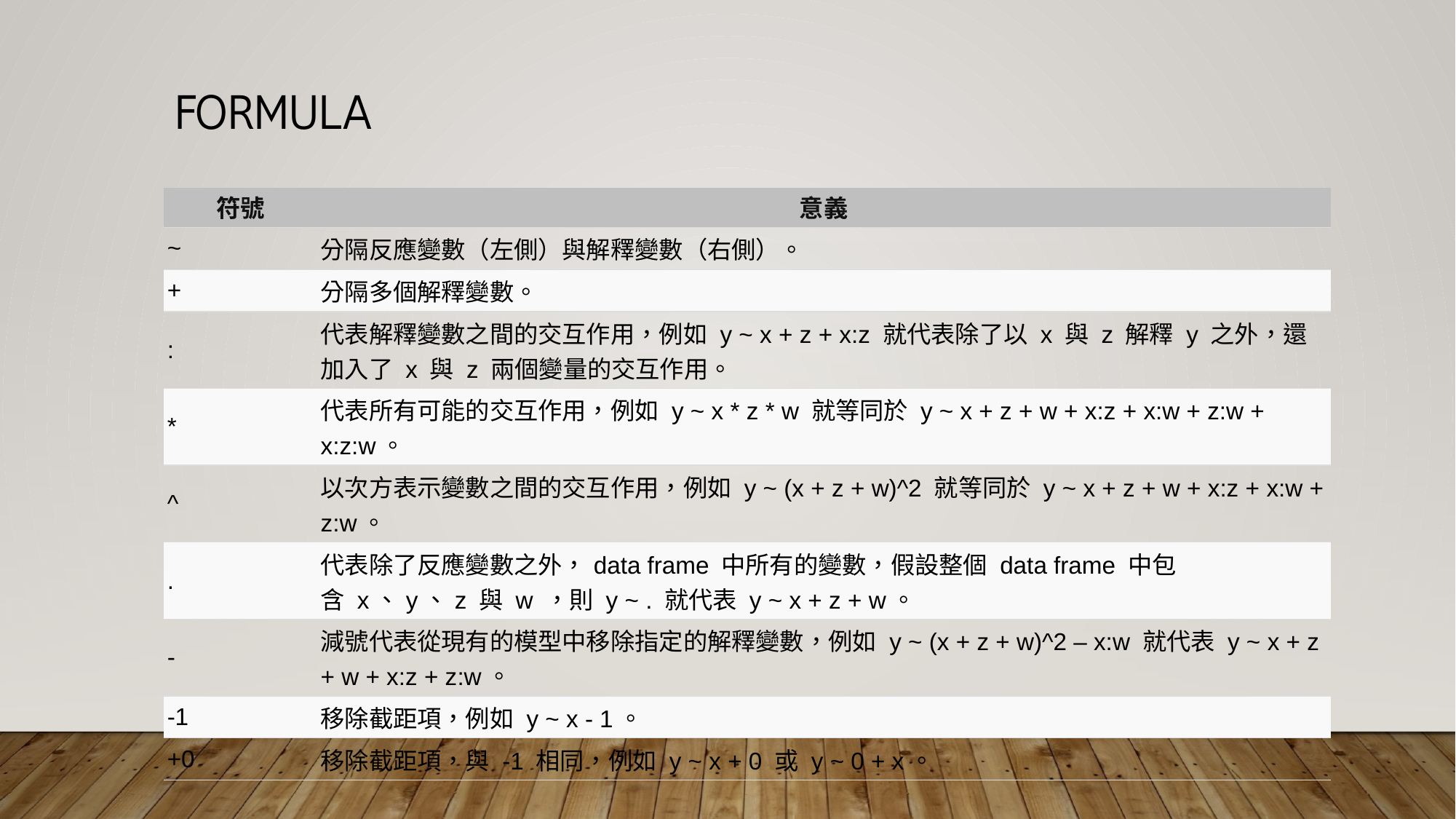

# Formula
| 符號 | 意義 |
| --- | --- |
| ~ | 分隔反應變數（左側）與解釋變數（右側）。 |
| + | 分隔多個解釋變數。 |
| : | 代表解釋變數之間的交互作用，例如 y ~ x + z + x:z 就代表除了以 x 與 z 解釋 y 之外，還加入了 x 與 z 兩個變量的交互作用。 |
| \* | 代表所有可能的交互作用，例如 y ~ x \* z \* w 就等同於 y ~ x + z + w + x:z + x:w + z:w + x:z:w。 |
| ^ | 以次方表示變數之間的交互作用，例如 y ~ (x + z + w)^2 就等同於 y ~ x + z + w + x:z + x:w + z:w。 |
| . | 代表除了反應變數之外，data frame 中所有的變數，假設整個 data frame 中包含 x、y、z 與 w ，則 y ~ . 就代表 y ~ x + z + w。 |
| - | 減號代表從現有的模型中移除指定的解釋變數，例如 y ~ (x + z + w)^2 – x:w 就代表 y ~ x + z + w + x:z + z:w。 |
| -1 | 移除截距項，例如 y ~ x - 1。 |
| +0 | 移除截距項，與 -1 相同，例如 y ~ x + 0 或 y ~ 0 + x。 |